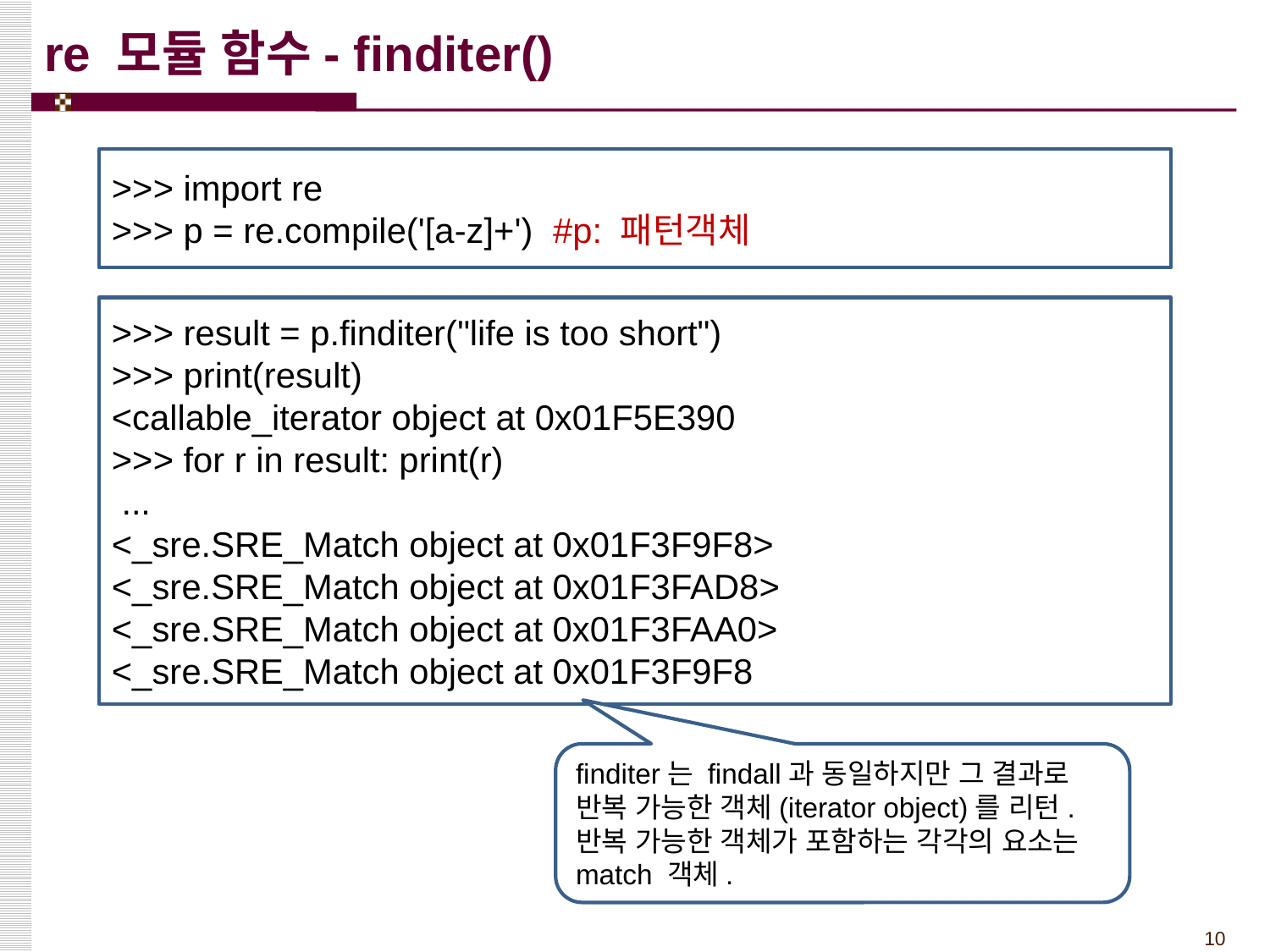

# re 모듈 함수- finditer()
>>> import re
>>> p = re.compile('[a-z]+')  #p: 패턴객체
>>> result = p.finditer("life is too short")
>>> print(result)
<callable_iterator object at 0x01F5E390
>>> for r in result: print(r)
 ...
<_sre.SRE_Match object at 0x01F3F9F8>
<_sre.SRE_Match object at 0x01F3FAD8>
<_sre.SRE_Match object at 0x01F3FAA0>
<_sre.SRE_Match object at 0x01F3F9F8
finditer는 findall과 동일하지만 그 결과로 반복 가능한 객체(iterator object)를 리턴. 반복 가능한 객체가 포함하는 각각의 요소는 match 객체.